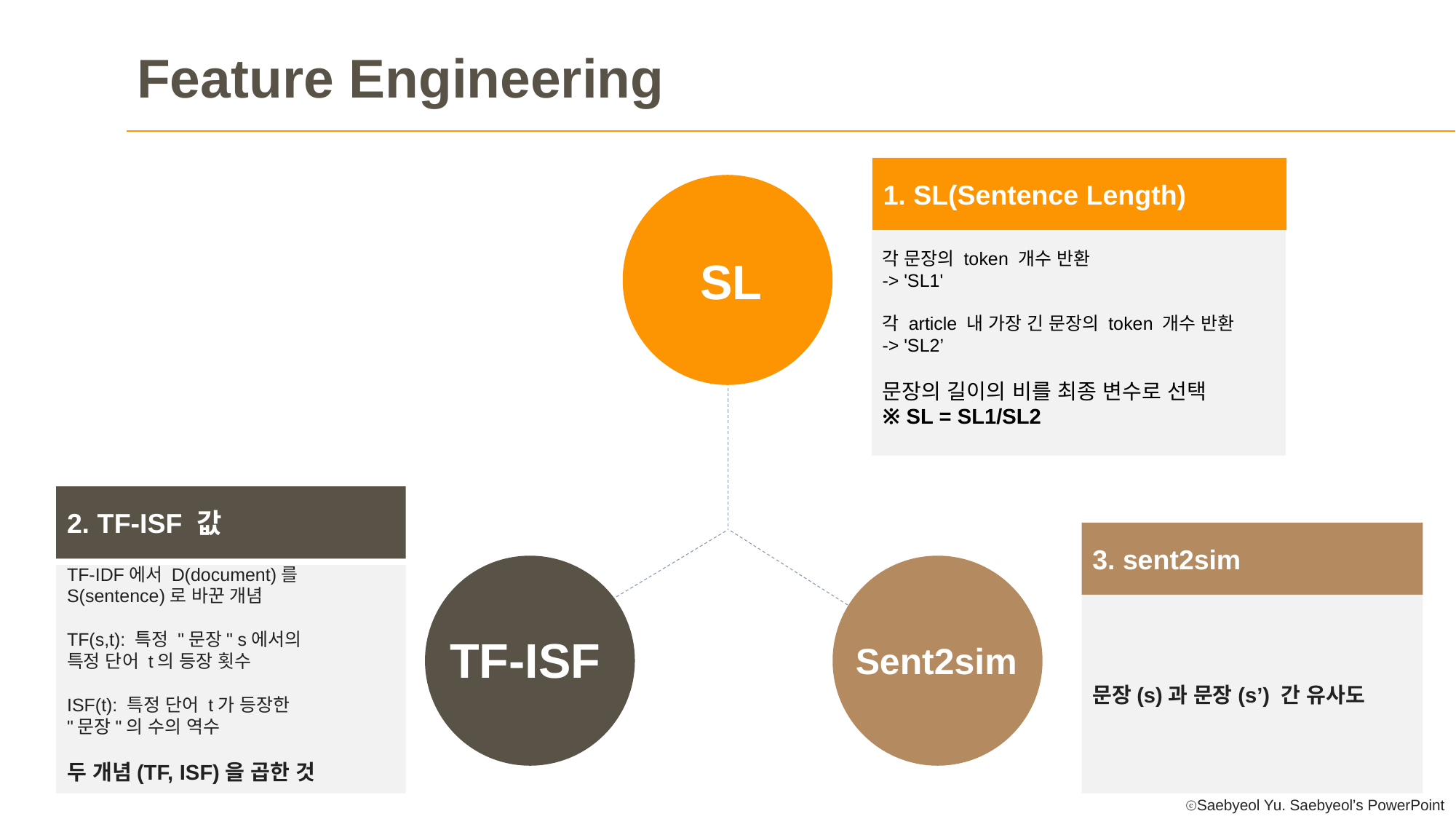

Feature Engineering

1. SL(Sentence Length)

1. SL(Sentence Length)

 SL

각 문장의 token 개수 반환
-> 'SL1'

각 article 내 가장 긴 문장의 token 개수 반환
-> 'SL2’

문장의 길이의 비를 최종 변수로 선택
※ SL = SL1/SL2

2. TF-ISF 값
3. sent2sim

TF-IDF에서 D(document)를
S(sentence)로 바꾼 개념

TF(s,t): 특정 "문장" s에서의
특정 단어 t의 등장 횟수

ISF(t): 특정 단어 t가 등장한
"문장"의 수의 역수

두 개념(TF, ISF)을 곱한 것

문장(s)과 문장(s’) 간 유사도

TF-ISF
 Sent2sim